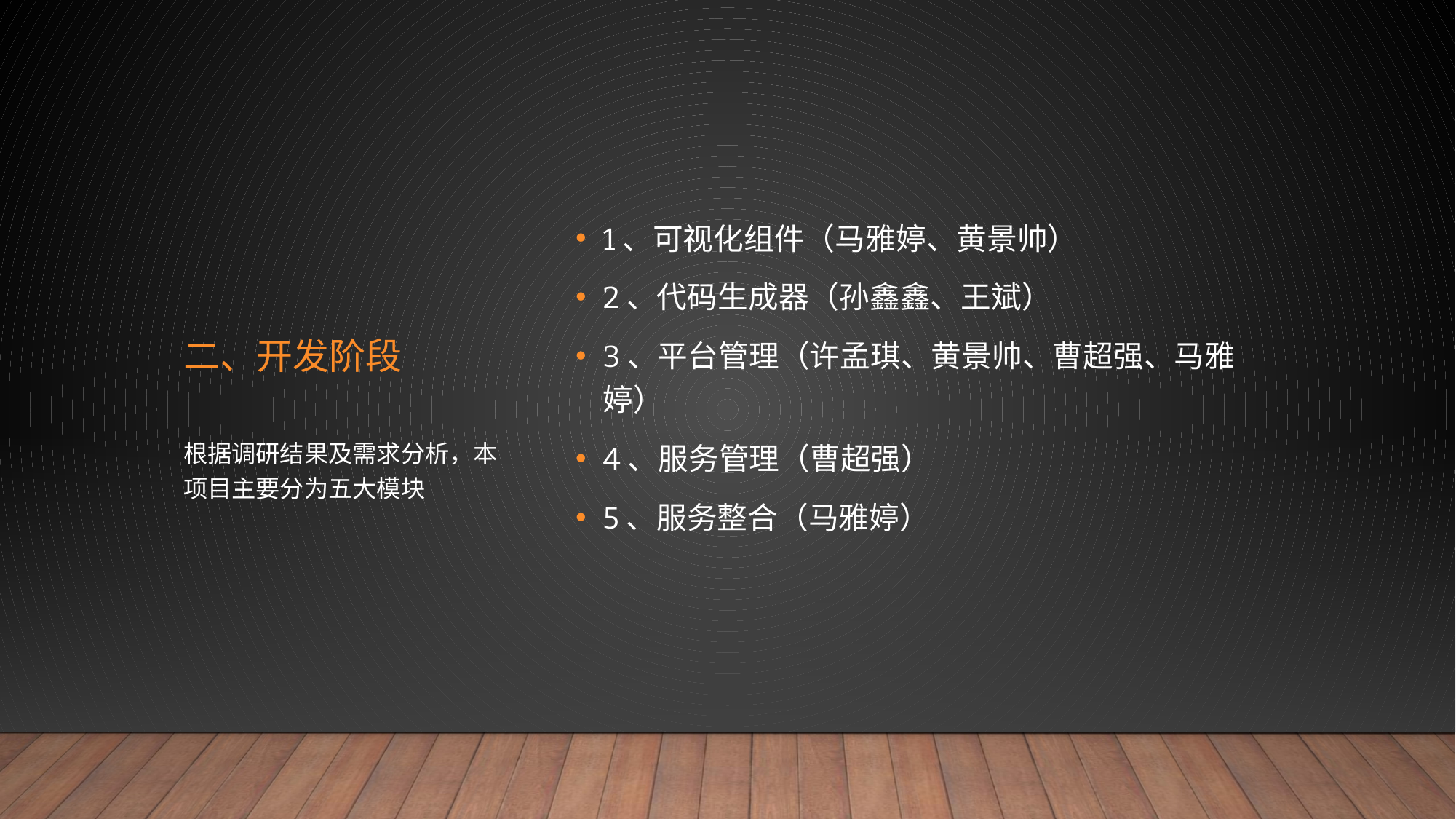

# 二、开发阶段
1、可视化组件（马雅婷、黄景帅）
2、代码生成器（孙鑫鑫、王斌）
3、平台管理（许孟琪、黄景帅、曹超强、马雅婷）
4、服务管理（曹超强）
5、服务整合（马雅婷）

根据调研结果及需求分析，本项目主要分为五大模块